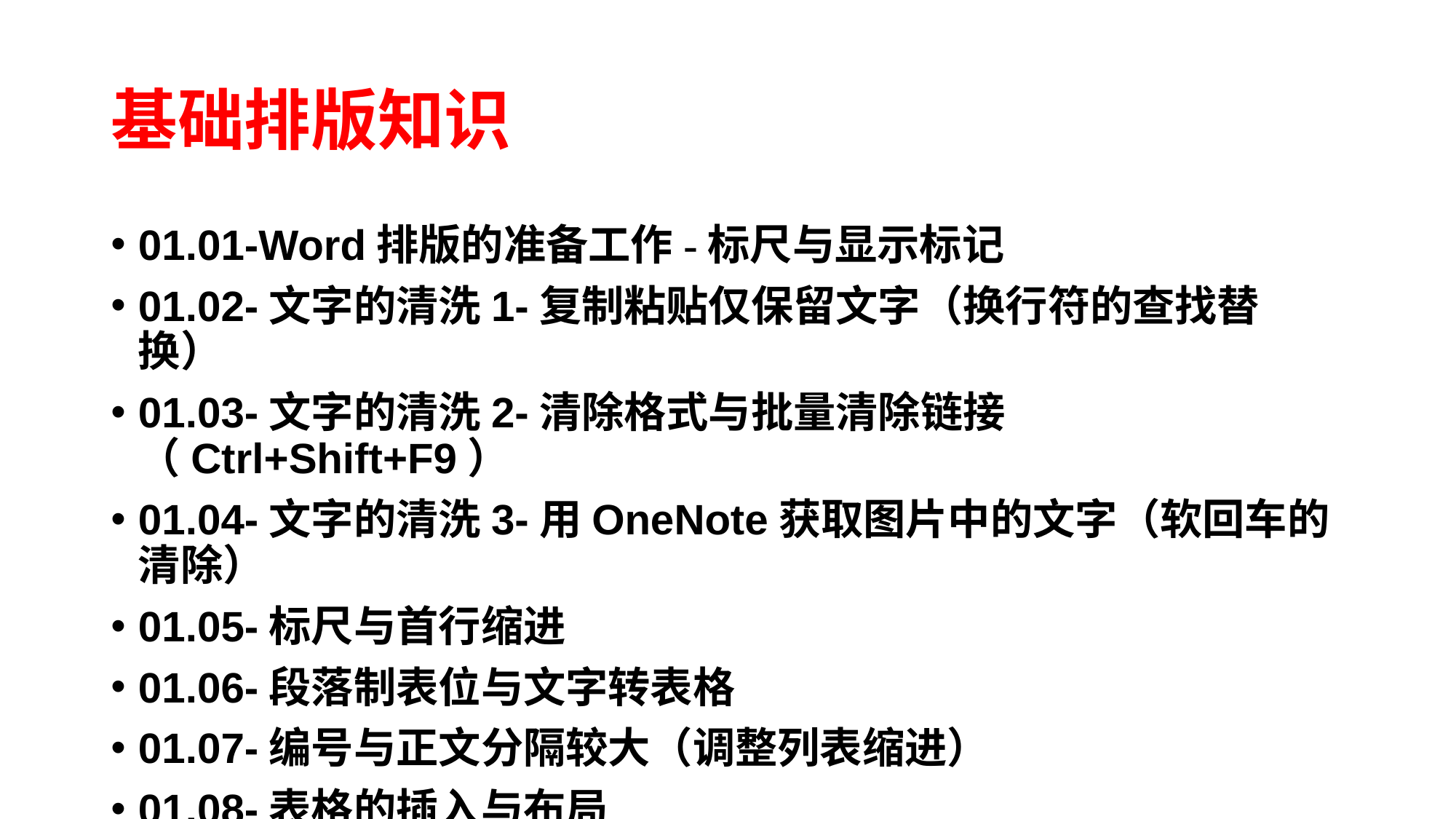

# 基础排版知识
01.01-Word排版的准备工作-标尺与显示标记
01.02-文字的清洗1-复制粘贴仅保留文字（换行符的查找替换）
01.03-文字的清洗2-清除格式与批量清除链接（Ctrl+Shift+F9）
01.04-文字的清洗3-用OneNote获取图片中的文字（软回车的清除）
01.05-标尺与首行缩进
01.06-段落制表位与文字转表格
01.07-编号与正文分隔较大（调整列表缩进）
01.08-表格的插入与布局
01.09-表格的拆分合并与斜线边框
01.10-图片的插入与抠图
01.11-图片的对齐与组合
01.12-SmartArt绘制组织机构图
01.13-文本框排版-创建链接